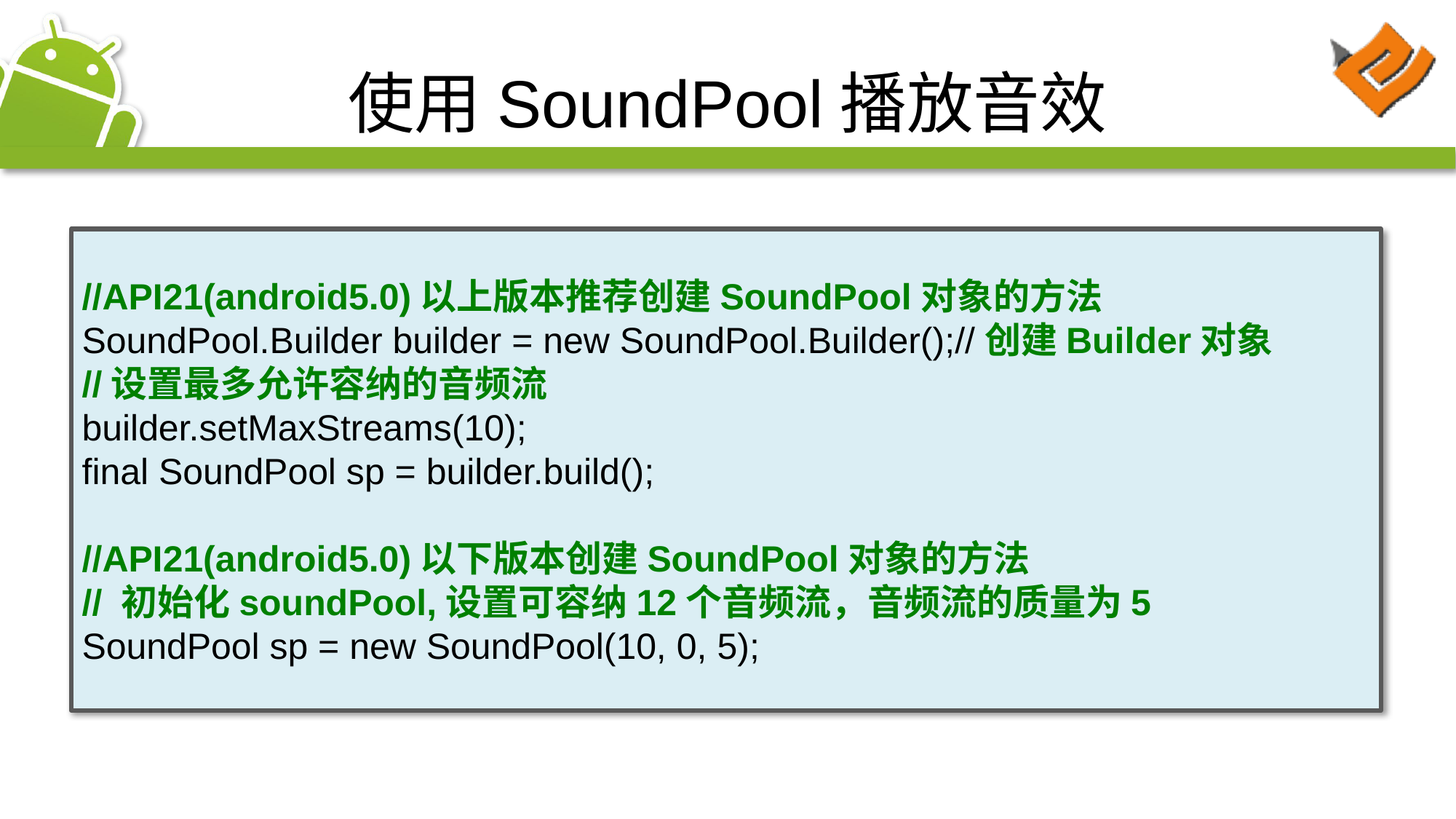

# 使用SoundPool播放音效
//API21(android5.0)以上版本推荐创建SoundPool对象的方法
SoundPool.Builder builder = new SoundPool.Builder();//创建Builder对象
//设置最多允许容纳的音频流
builder.setMaxStreams(10);
final SoundPool sp = builder.build();

//API21(android5.0)以下版本创建SoundPool对象的方法
// 初始化soundPool,设置可容纳12个音频流，音频流的质量为5
SoundPool sp = new SoundPool(10, 0, 5);